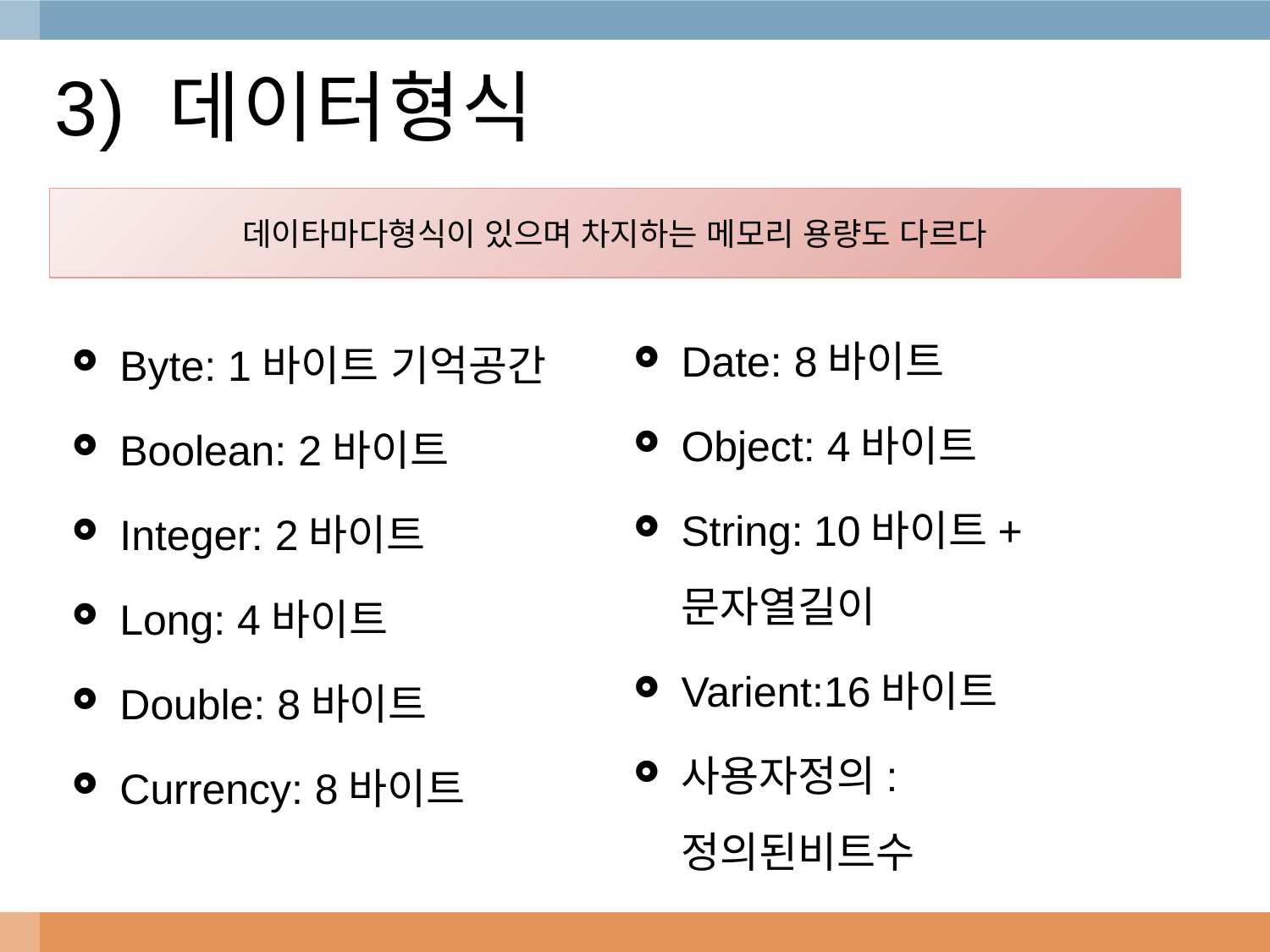

# 3) 데이터형식
데이타마다형식이 있으며 차지하는 메모리 용량도 다르다
Date: 8바이트
Object: 4바이트
String: 10바이트+문자열길이
Varient:16바이트
사용자정의:정의된비트수
Byte: 1바이트 기억공간
Boolean: 2바이트
Integer: 2바이트
Long: 4바이트
Double: 8바이트
Currency: 8바이트